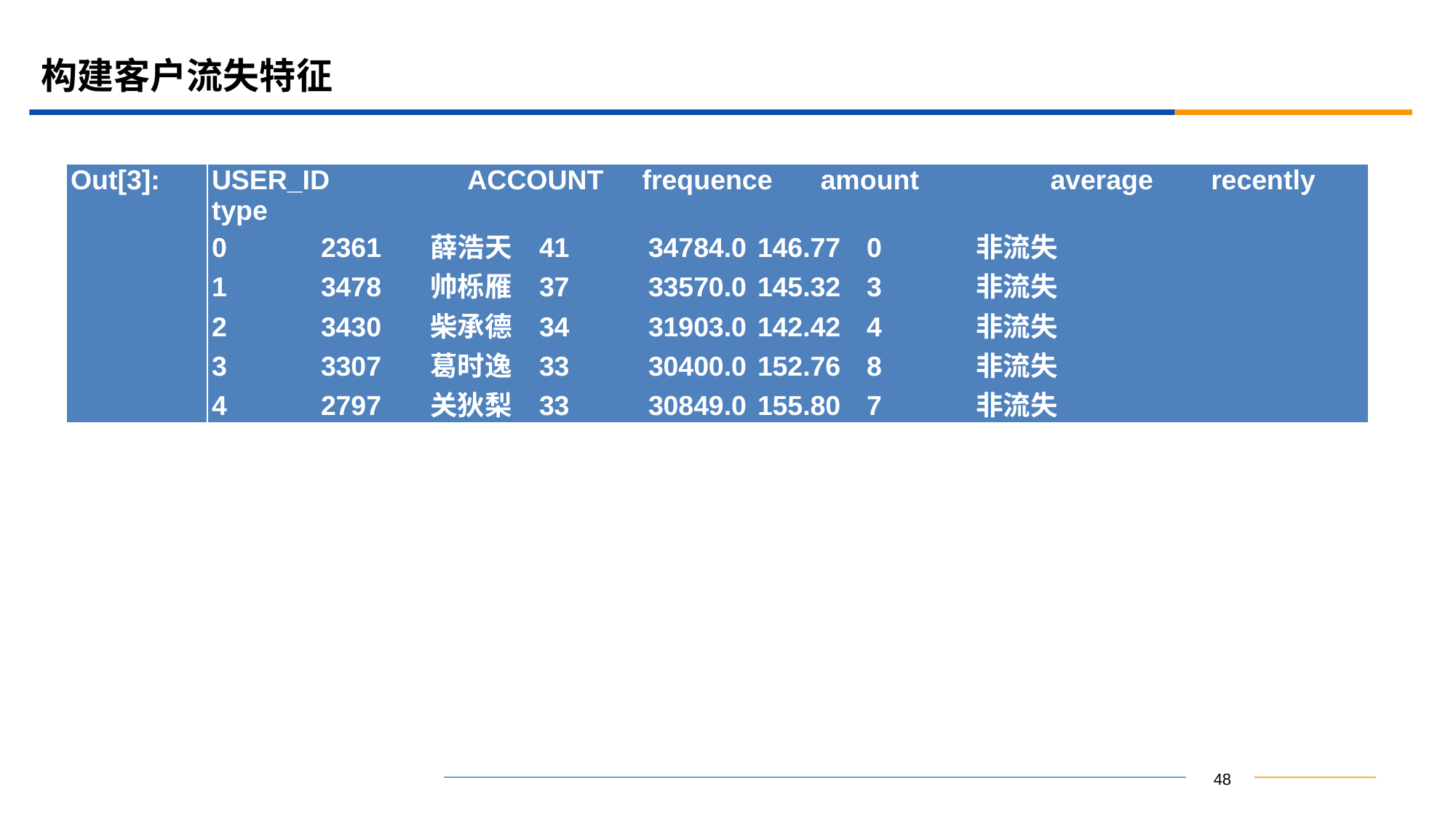

# 构建客户流失特征
| Out[3]: | USER\_ID ACCOUNT frequence amount average recently type 0 2361 薛浩天 41 34784.0 146.77 0 非流失 1 3478 帅栎雁 37 33570.0 145.32 3 非流失 2 3430 柴承德 34 31903.0 142.42 4 非流失 3 3307 葛时逸 33 30400.0 152.76 8 非流失 4 2797 关狄梨 33 30849.0 155.80 7 非流失 |
| --- | --- |